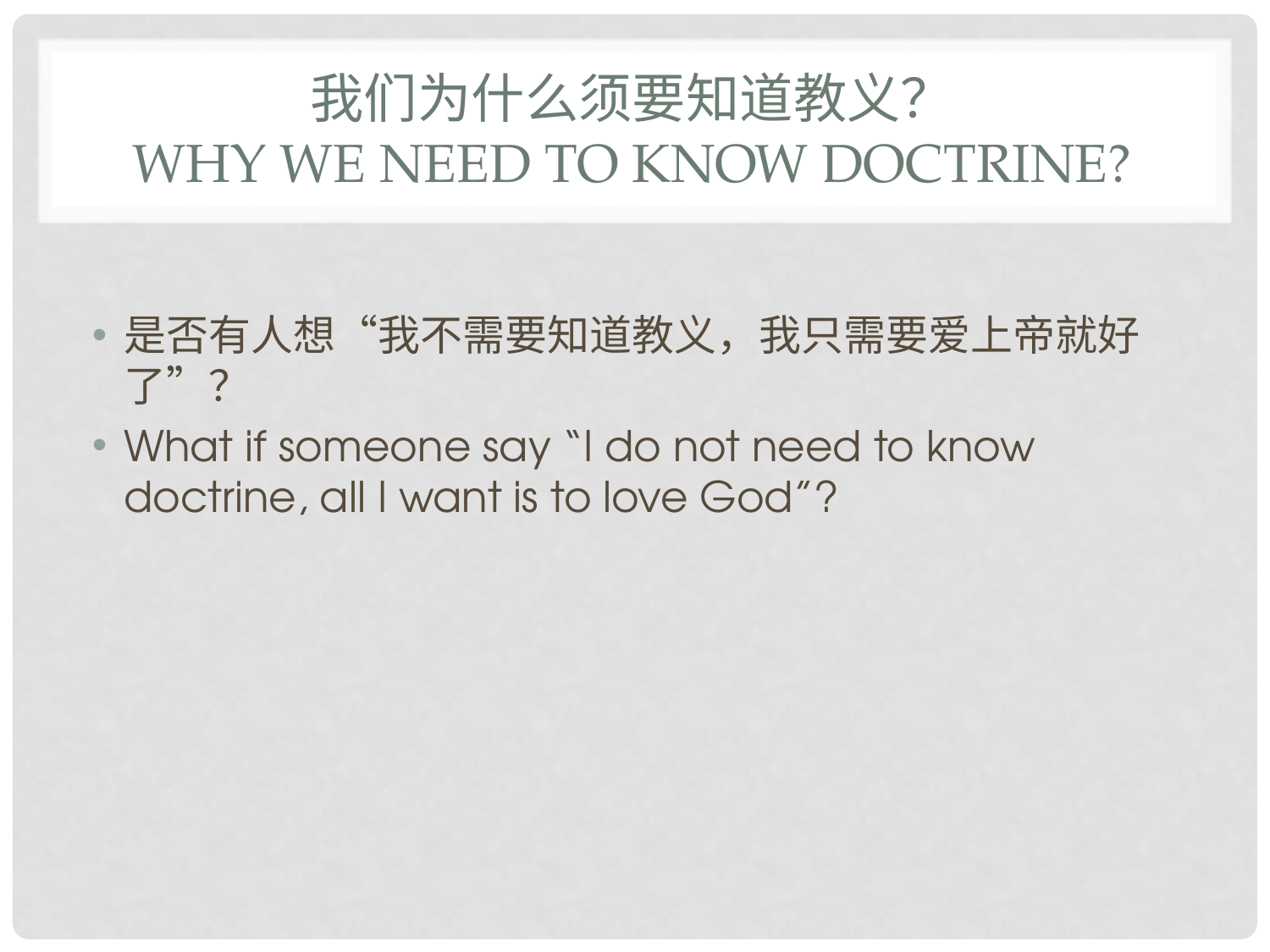

# 我们为什么须要知道教义？ Why we need to know doctrine?

是否有人想“我不需要知道教义，我只需要爱上帝就好了”？
What if someone say “I do not need to know doctrine, all I want is to love God”?